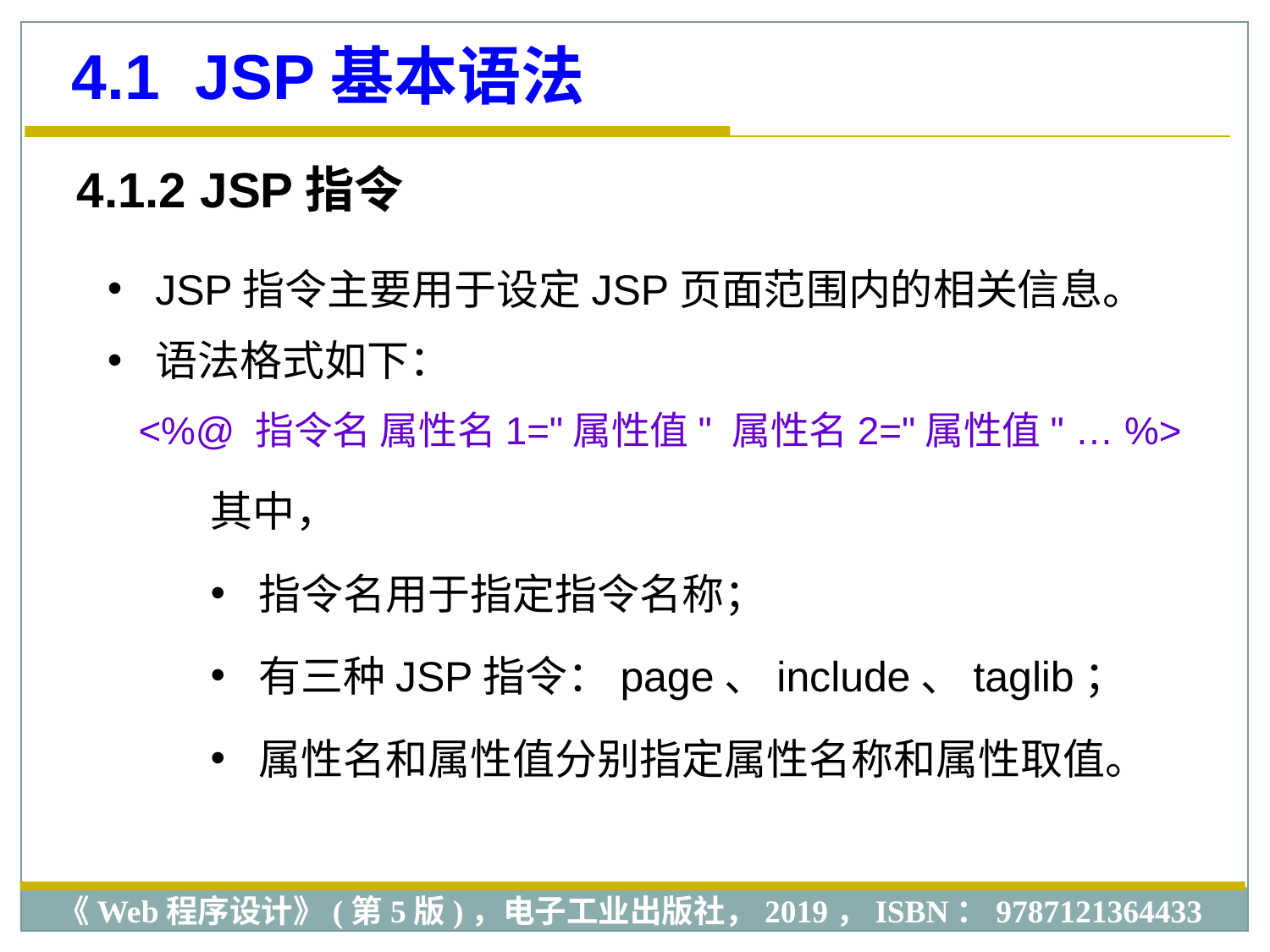

4.1  JSP基本语法
4.1.2 JSP指令
JSP指令主要用于设定JSP页面范围内的相关信息。
语法格式如下：
<%@ 指令名 属性名1="属性值" 属性名2="属性值" … %>
其中，
指令名用于指定指令名称；
有三种JSP指令：page、include、taglib；
属性名和属性值分别指定属性名称和属性取值。